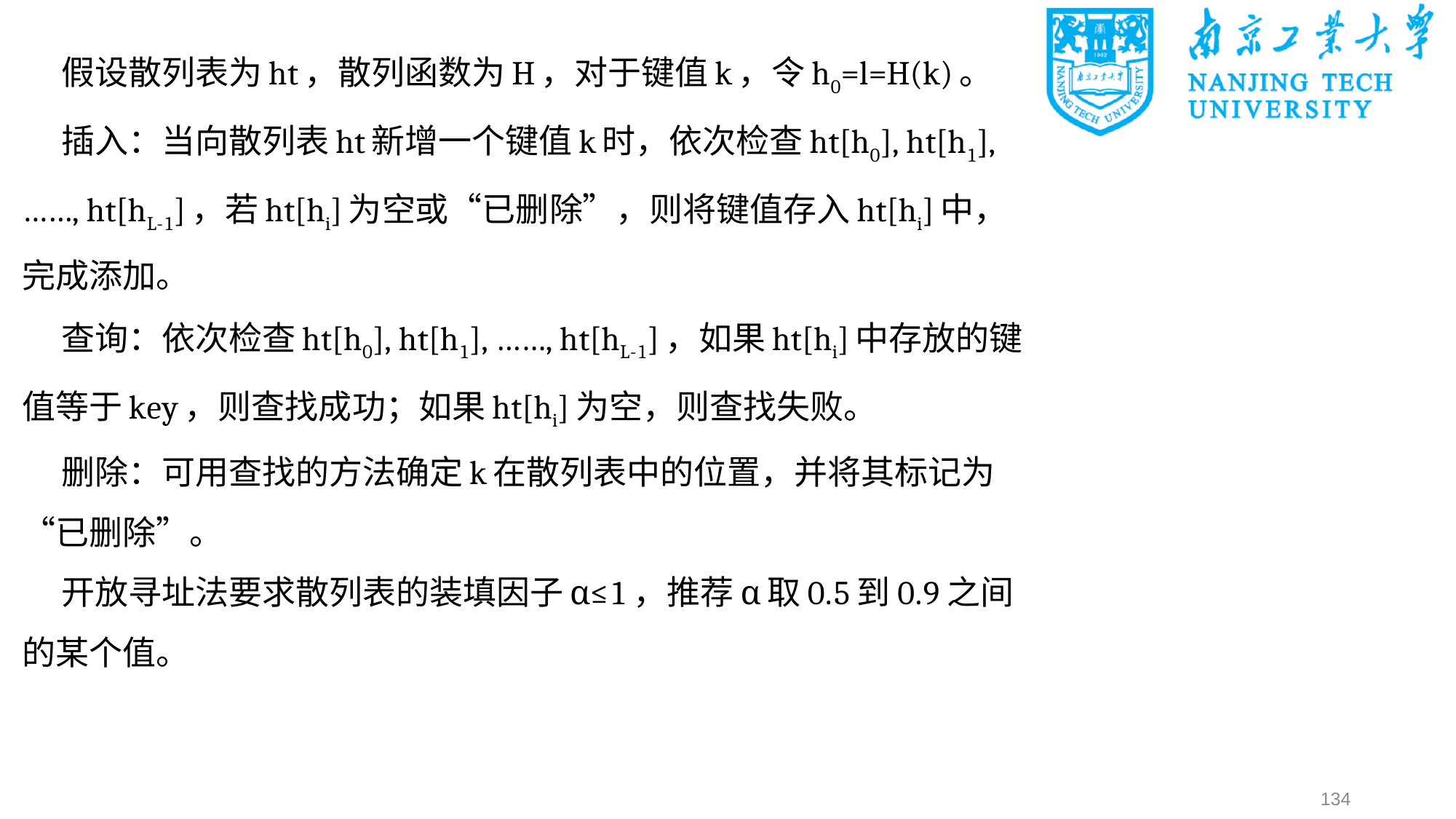

假设散列表为ht，散列函数为H，对于键值k，令h0=l=H(k)。
插入：当向散列表ht新增一个键值k时，依次检查ht[h0], ht[h1], ……, ht[hL-1]，若ht[hi]为空或“已删除”，则将键值存入ht[hi]中，完成添加。
查询：依次检查ht[h0], ht[h1], ……, ht[hL-1]，如果ht[hi]中存放的键值等于key，则查找成功；如果ht[hi]为空，则查找失败。
删除：可用查找的方法确定k在散列表中的位置，并将其标记为“已删除”。
开放寻址法要求散列表的装填因子α≤1，推荐α取0.5到0.9之间的某个值。
134